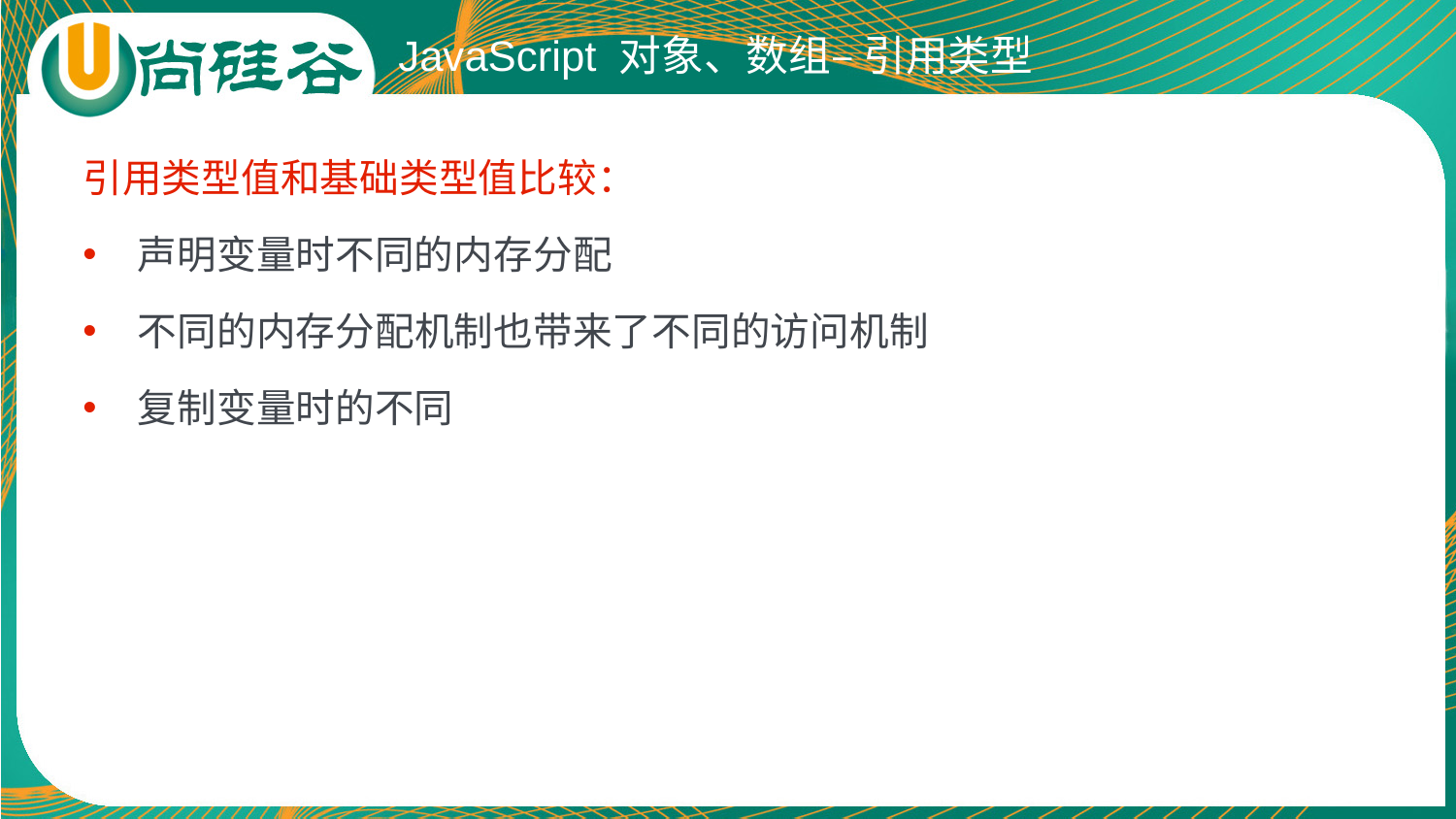

# JavaScript 对象、数组– 引用类型
引用类型值和基础类型值比较：
声明变量时不同的内存分配
不同的内存分配机制也带来了不同的访问机制
复制变量时的不同